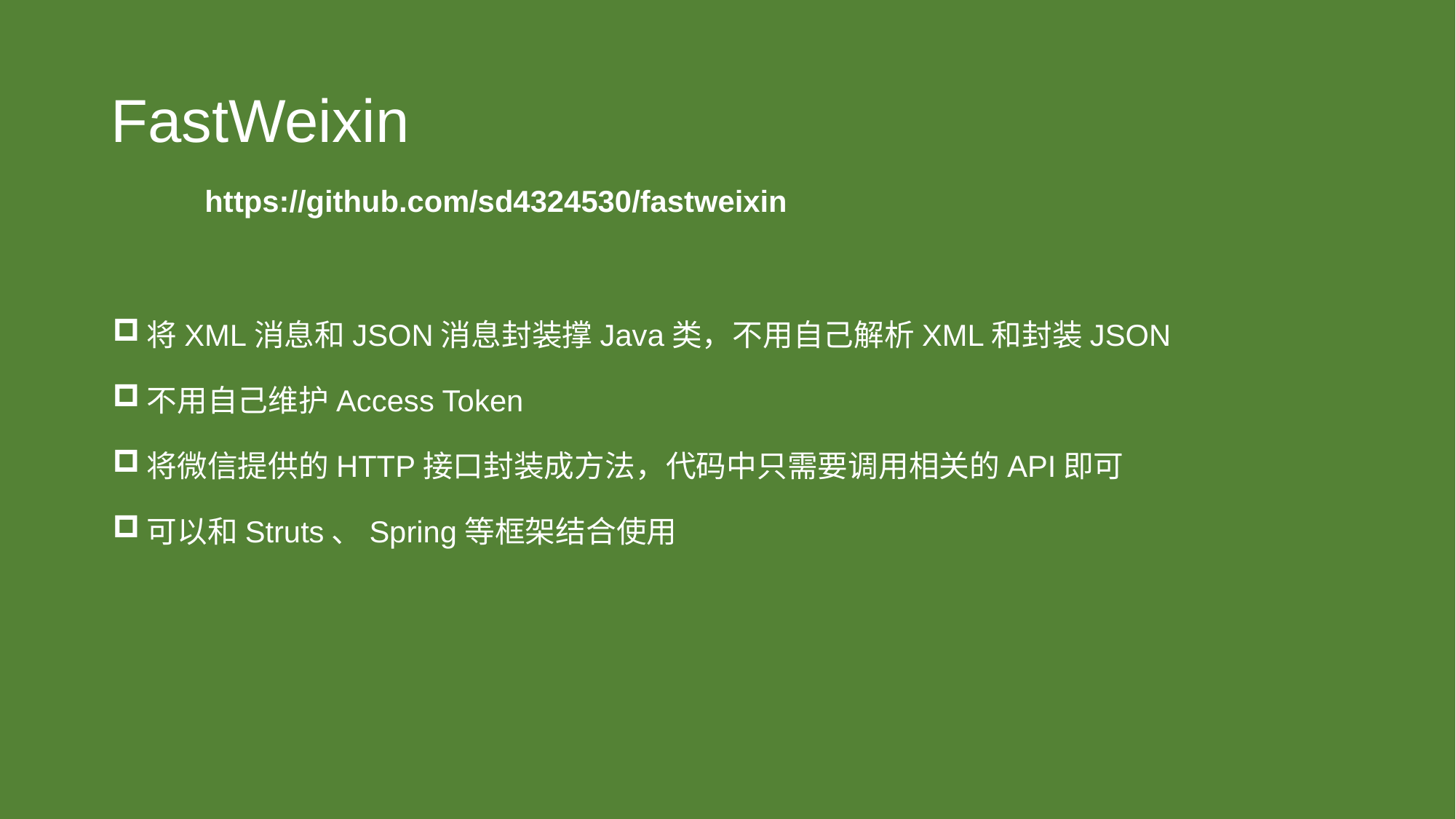

# FastWeixin
https://github.com/sd4324530/fastweixin
将XML消息和JSON消息封装撑Java类，不用自己解析XML和封装JSON
不用自己维护Access Token
将微信提供的HTTP接口封装成方法，代码中只需要调用相关的API即可
可以和Struts、Spring等框架结合使用